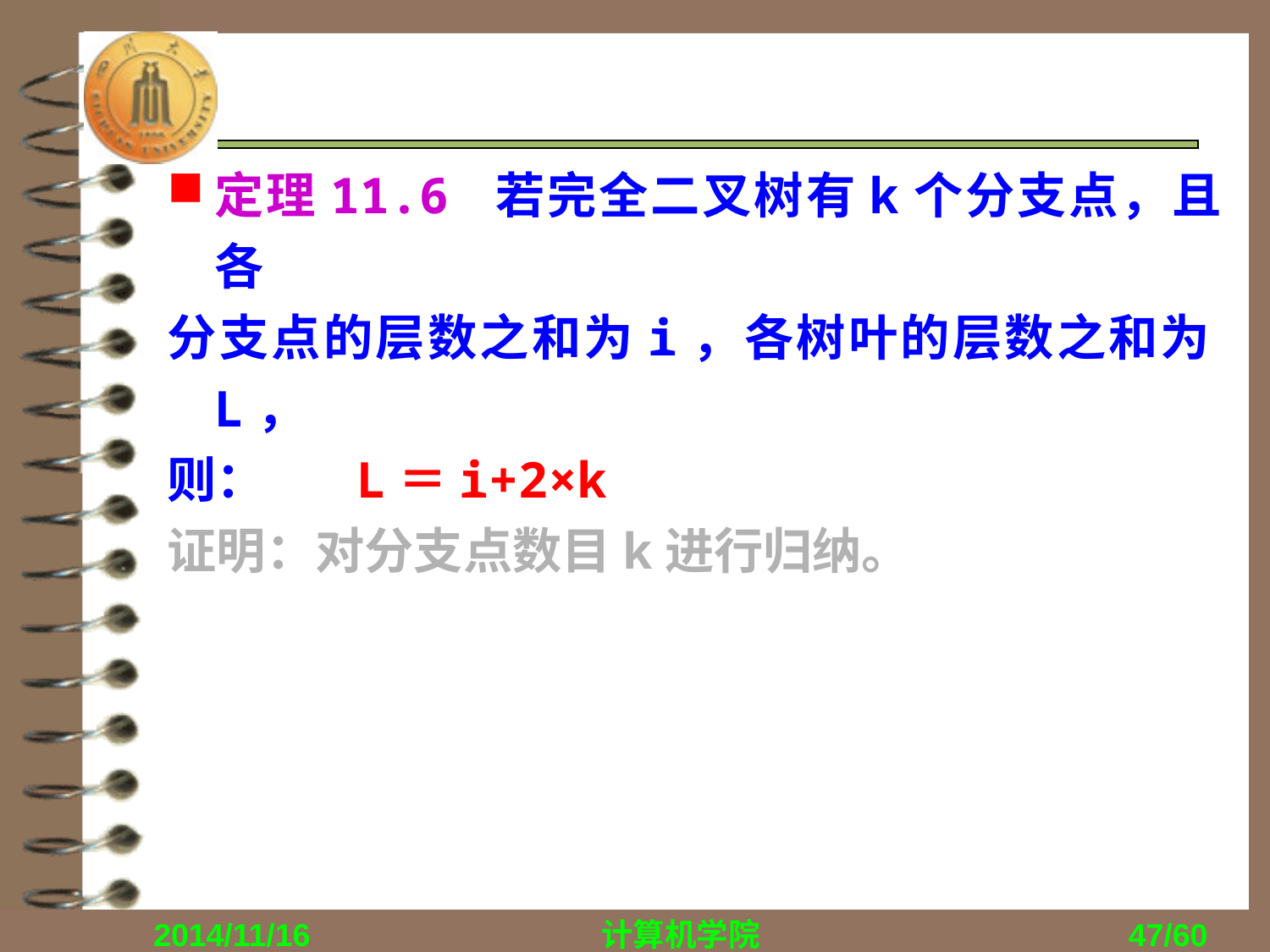

#
定理11.6 若完全二叉树有k个分支点，且各
分支点的层数之和为i，各树叶的层数之和为L，
则：       L＝i+2×k
证明：对分支点数目k进行归纳。
2014/11/16
计算机学院
47/60